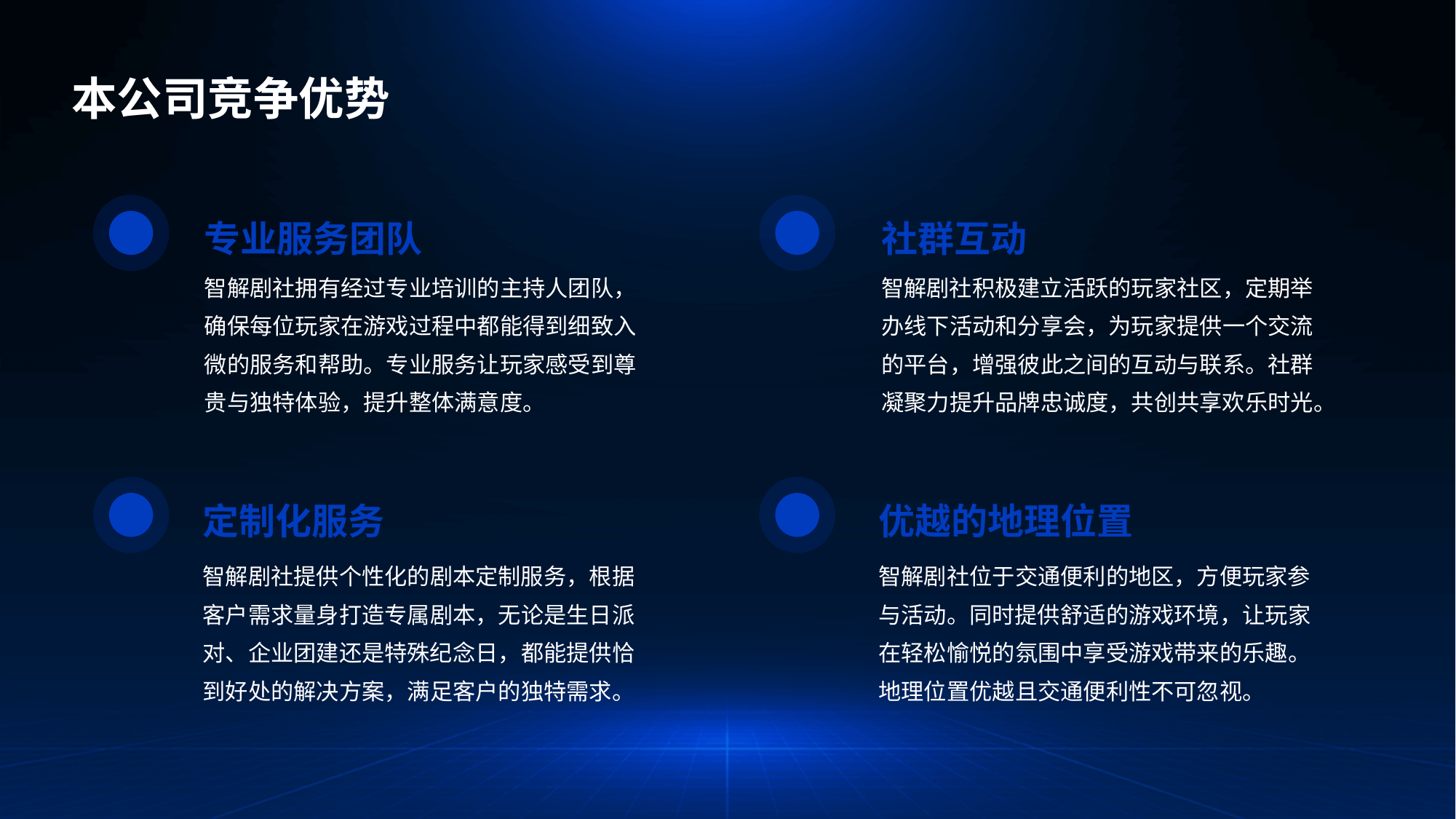

本公司竞争优势
专业服务团队
社群互动

智解剧社拥有经过专业培训的主持人团队，确保每位玩家在游戏过程中都能得到细致入微的服务和帮助。专业服务让玩家感受到尊贵与独特体验，提升整体满意度。
智解剧社积极建立活跃的玩家社区，定期举办线下活动和分享会，为玩家提供一个交流的平台，增强彼此之间的互动与联系。社群凝聚力提升品牌忠诚度，共创共享欢乐时光。
定制化服务
优越的地理位置

智解剧社提供个性化的剧本定制服务，根据客户需求量身打造专属剧本，无论是生日派对、企业团建还是特殊纪念日，都能提供恰到好处的解决方案，满足客户的独特需求。
智解剧社位于交通便利的地区，方便玩家参与活动。同时提供舒适的游戏环境，让玩家在轻松愉悦的氛围中享受游戏带来的乐趣。地理位置优越且交通便利性不可忽视。